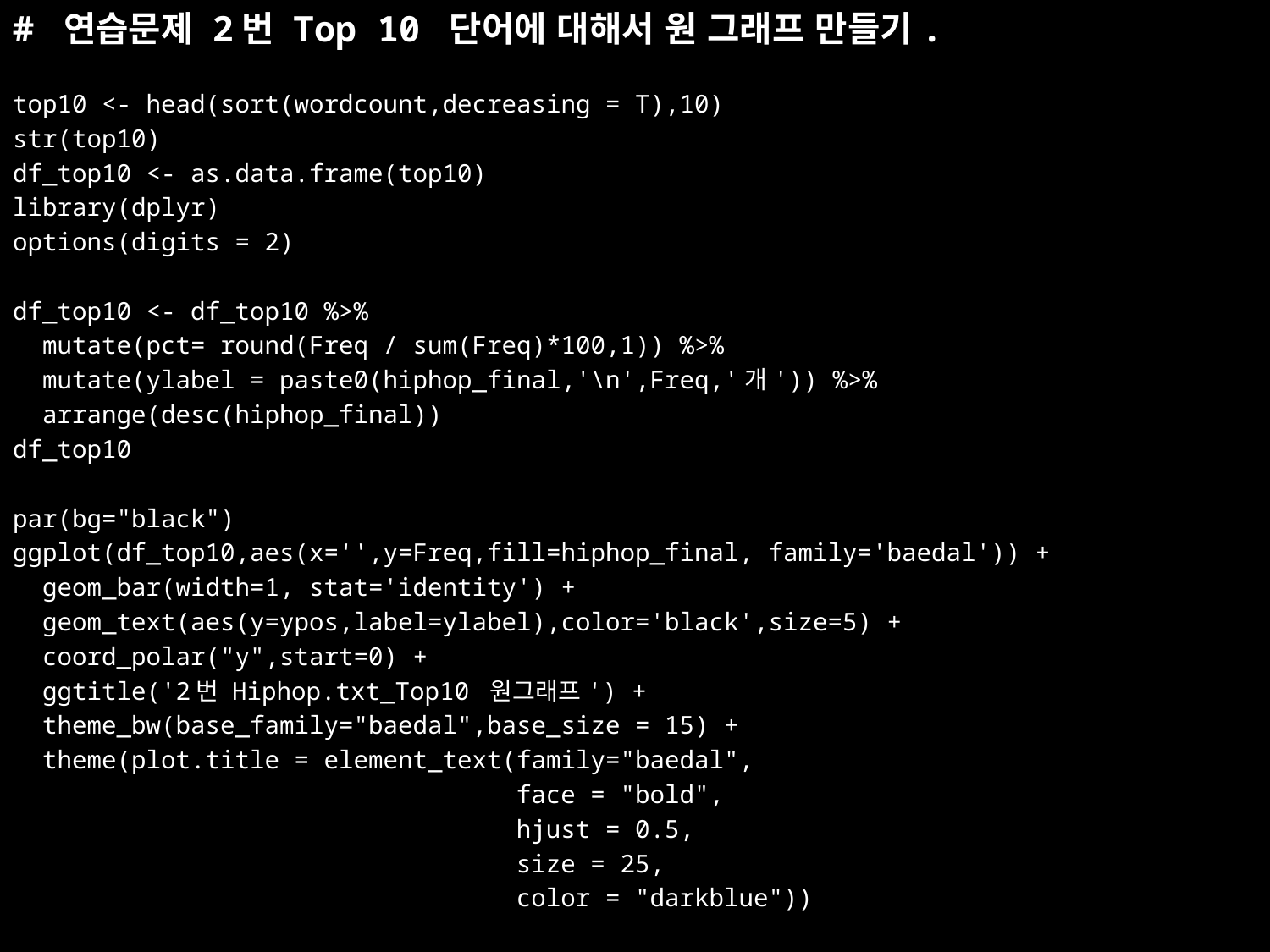

# 연습문제 2번 Top 10 단어에 대해서 원 그래프 만들기.

top10 <- head(sort(wordcount,decreasing = T),10)
str(top10)
df_top10 <- as.data.frame(top10)
library(dplyr)
options(digits = 2)

df_top10 <- df_top10 %>%
  mutate(pct= round(Freq / sum(Freq)*100,1)) %>%
  mutate(ylabel = paste0(hiphop_final,'\n',Freq,'개')) %>%
  arrange(desc(hiphop_final))
df_top10

par(bg="black")
ggplot(df_top10,aes(x='',y=Freq,fill=hiphop_final, family='baedal')) +
  geom_bar(width=1, stat='identity') +
  geom_text(aes(y=ypos,label=ylabel),color='black',size=5) +
  coord_polar("y",start=0) +
  ggtitle('2번 Hiphop.txt_Top10 원그래프') +
  theme_bw(base_family="baedal",base_size = 15) +
  theme(plot.title = element_text(family="baedal",
                                  face = "bold",
                                  hjust = 0.5,
                                  size = 25,
                                  color = "darkblue"))